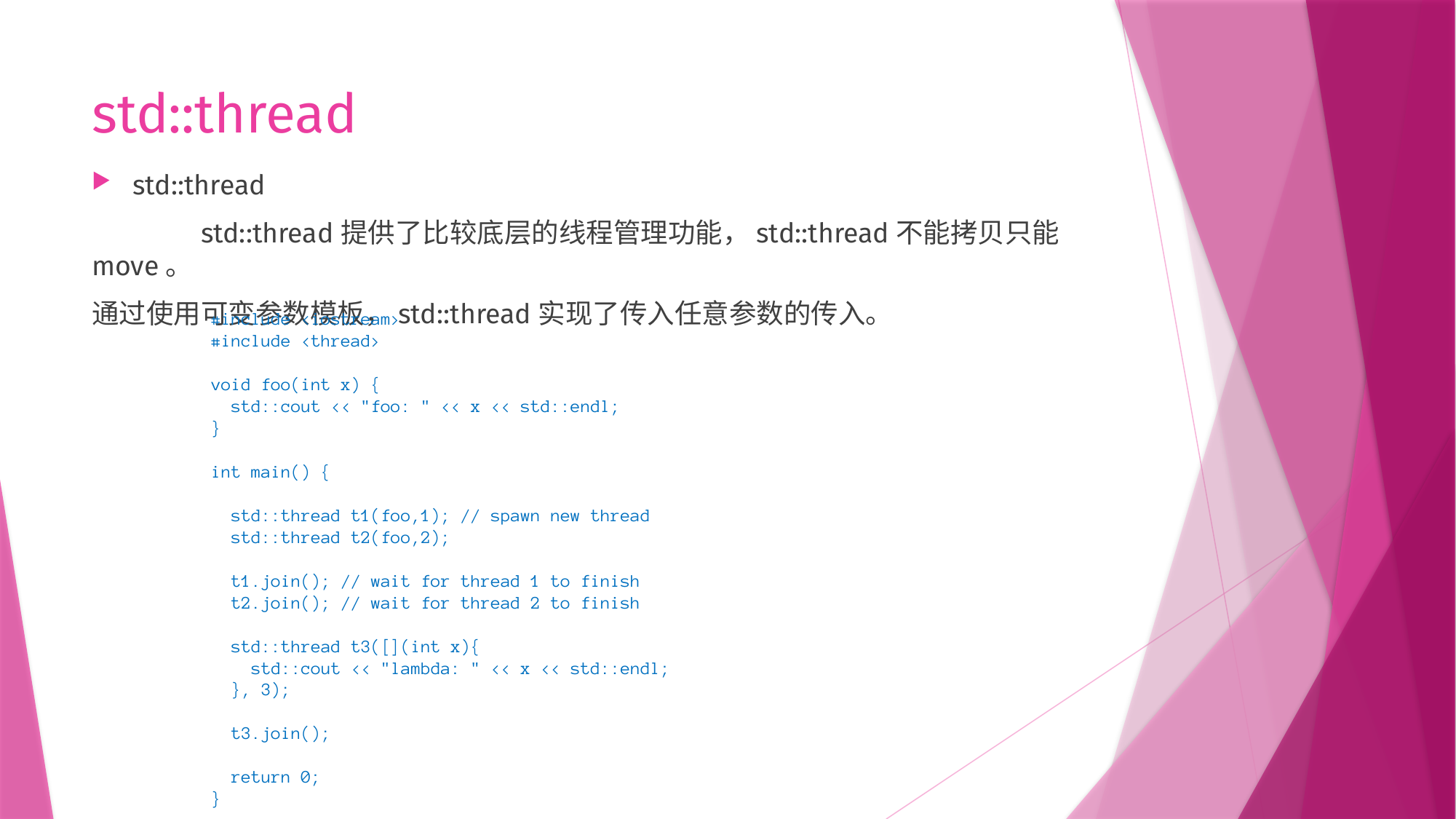

# std::thread
std::thread
	std::thread提供了比较底层的线程管理功能，std::thread不能拷贝只能move。
通过使用可变参数模板，std::thread实现了传入任意参数的传入。
#include <iostream>
#include <thread>
void foo(int x) {
  std::cout << "foo: " << x << std::endl;
}
int main() {
  std::thread t1(foo,1); // spawn new thread
  std::thread t2(foo,2);
  t1.join(); // wait for thread 1 to finish
  t2.join(); // wait for thread 2 to finish

  std::thread t3([](int x){
    std::cout << "lambda: " << x << std::endl;
  }, 3);
  t3.join();
  return 0;
}